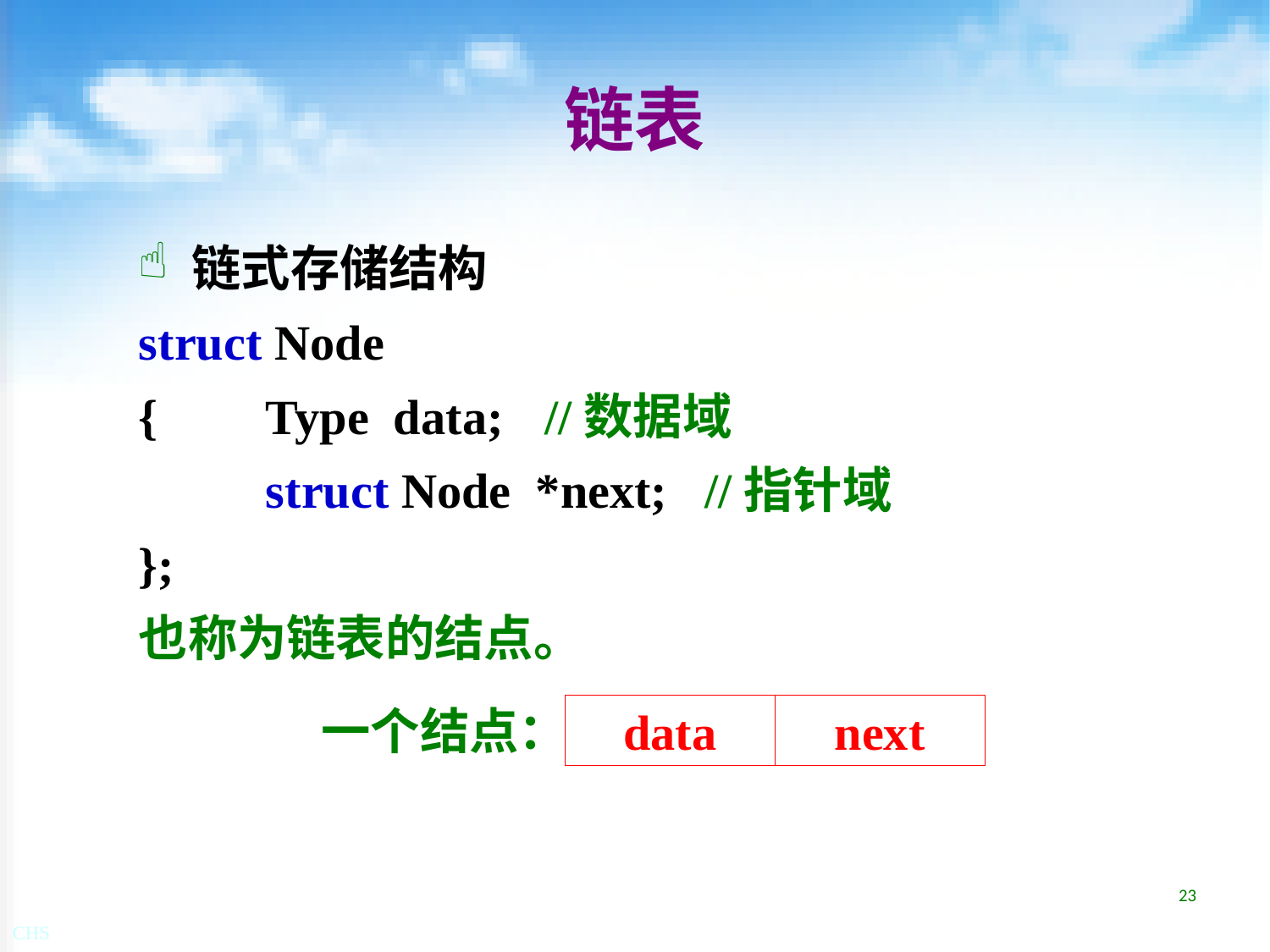

# 链表
 链式存储结构
struct Node
{	Type  data;	  //数据域
	struct Node  *next;   //指针域
};
也称为链表的结点。

一个结点：
data
next
23